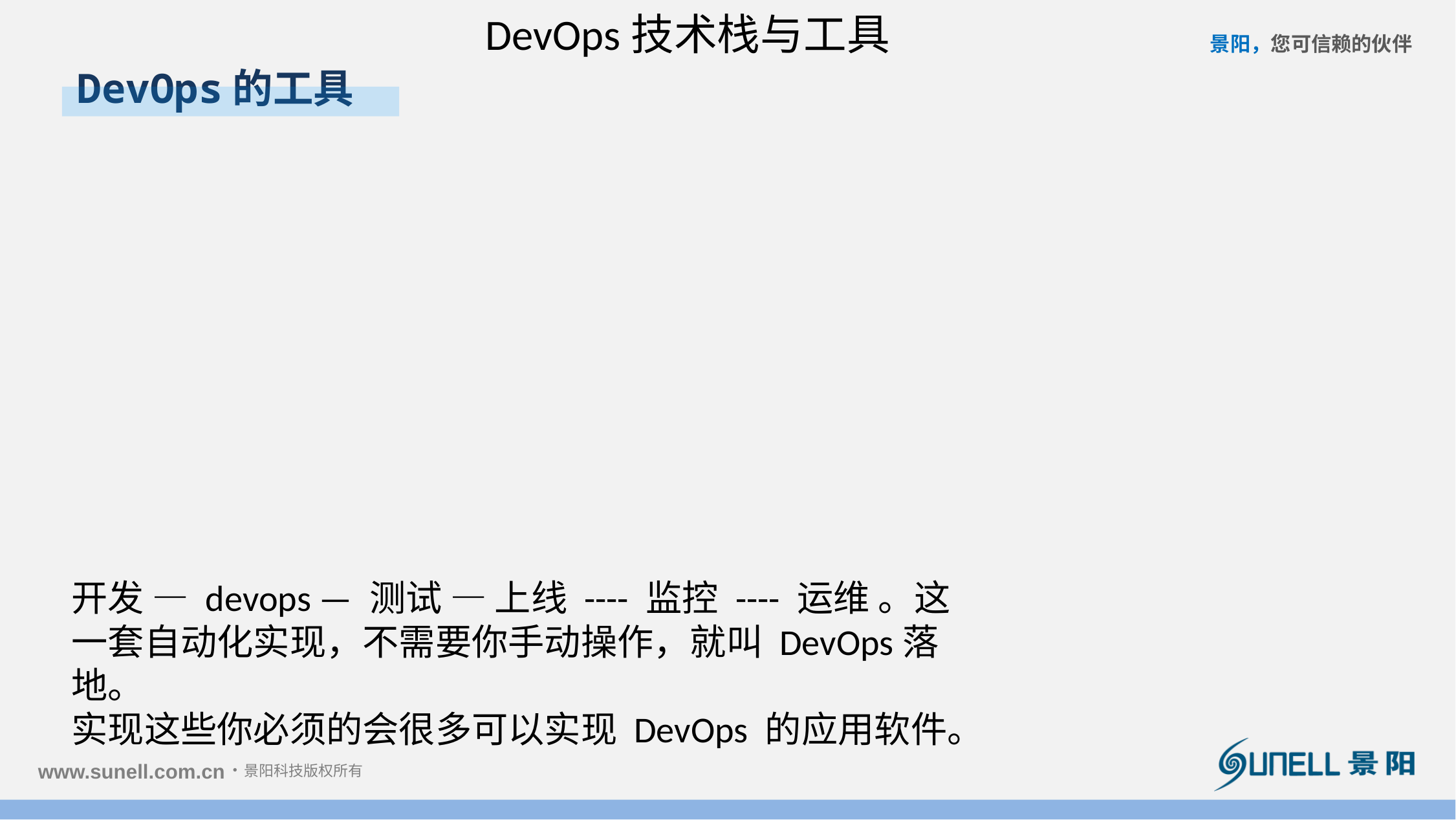

DevOps技术栈与工具

DevOps的工具

开发 — devops — 测试 — 上线 ---- 监控 ---- 运维 。这一套自动化实现，不需要你手动操作，就叫 DevOps落地。
实现这些你必须的会很多可以实现 DevOps 的应用软件。